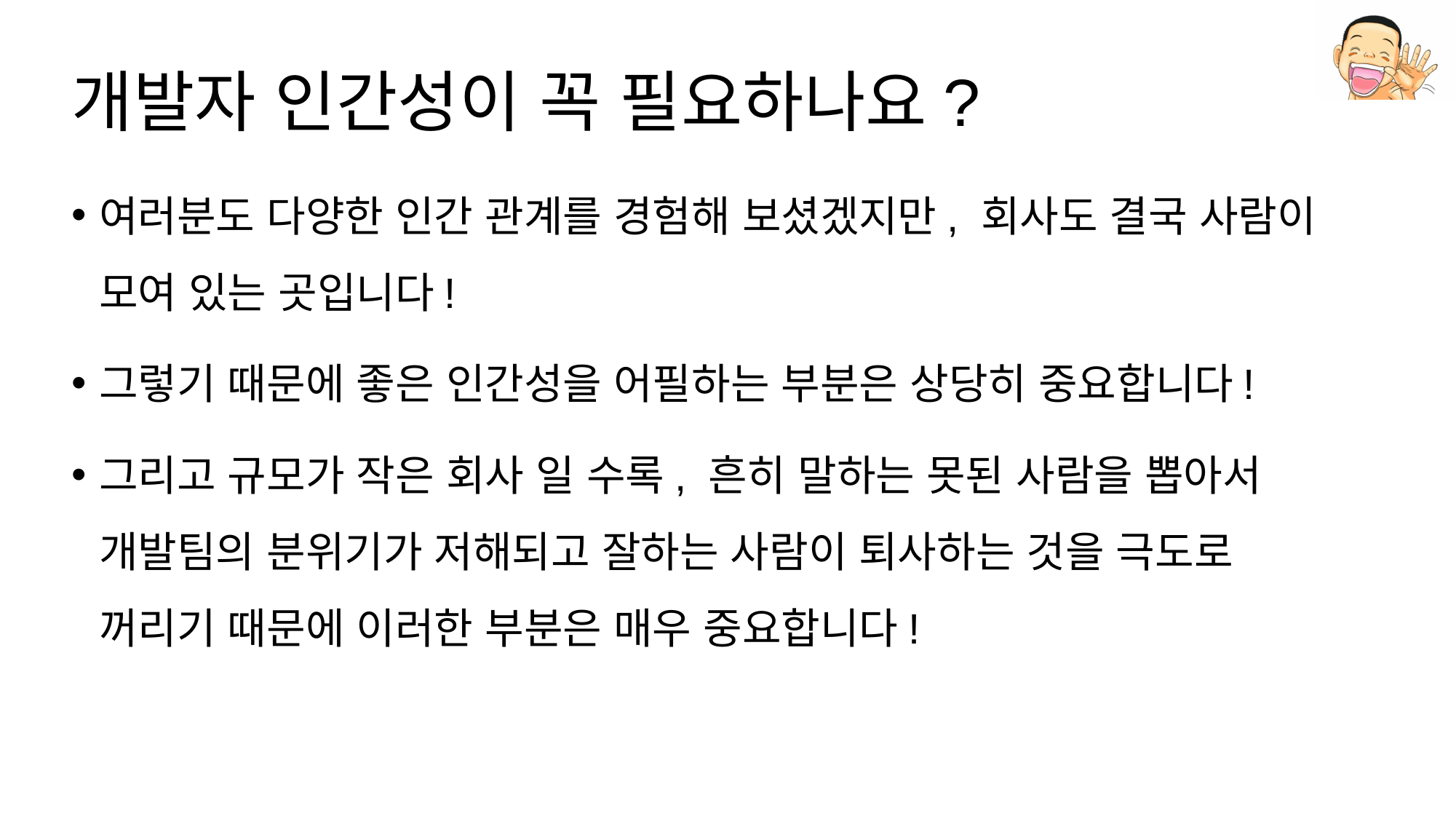

# 개발자 인간성이 꼭 필요하나요?
여러분도 다양한 인간 관계를 경험해 보셨겠지만, 회사도 결국 사람이 모여 있는 곳입니다!
그렇기 때문에 좋은 인간성을 어필하는 부분은 상당히 중요합니다!
그리고 규모가 작은 회사 일 수록, 흔히 말하는 못된 사람을 뽑아서 개발팀의 분위기가 저해되고 잘하는 사람이 퇴사하는 것을 극도로 꺼리기 때문에 이러한 부분은 매우 중요합니다!